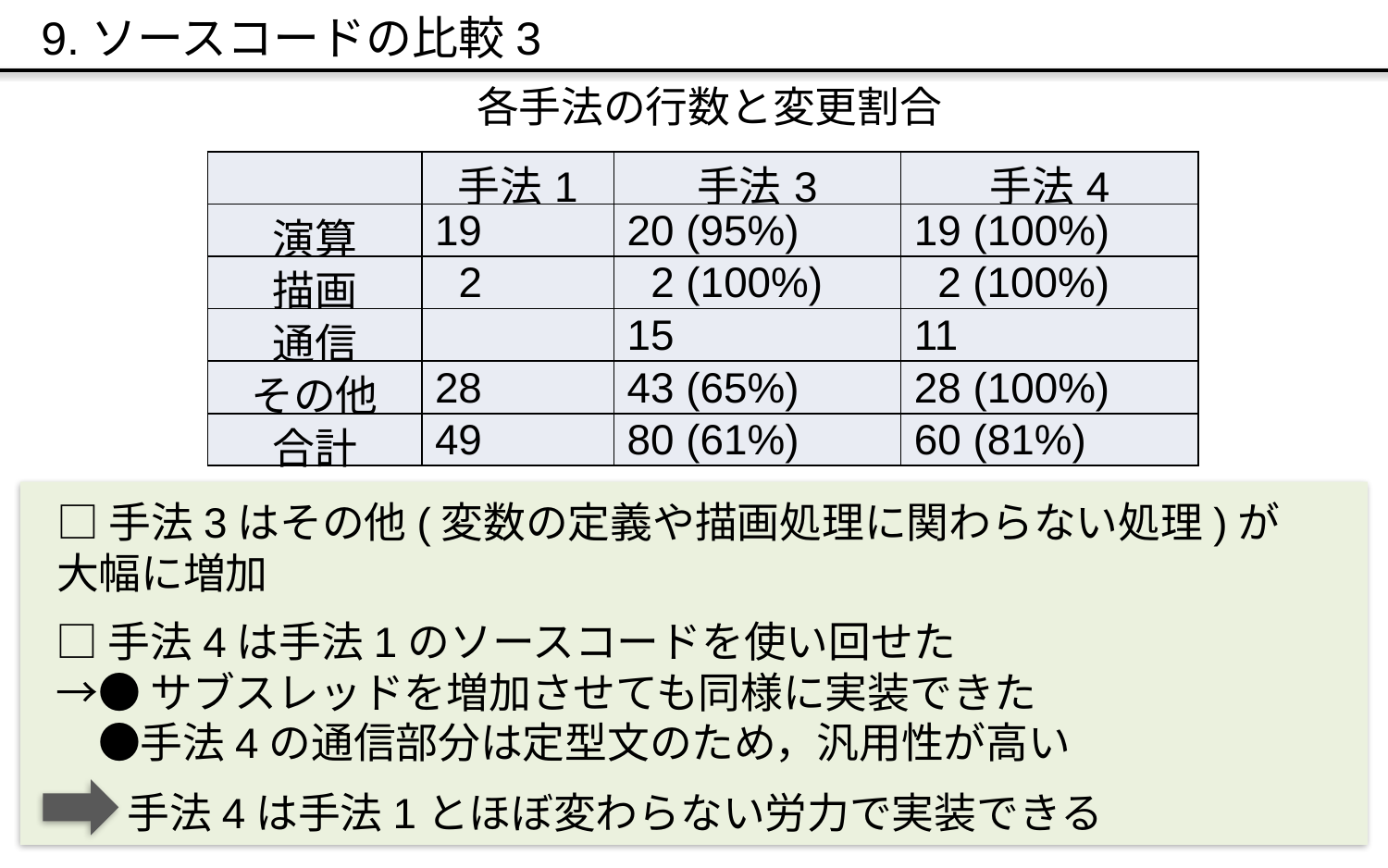

9.ソースコードの比較3
各手法の行数と変更割合
|  | 手法1 | 手法3 | 手法4 |
| --- | --- | --- | --- |
| 演算 | 19 | 20 (95%) | 19 (100%) |
| 描画 | 2 | 2 (100%) | 2 (100%) |
| 通信 |  | 15 | 11 |
| その他 | 28 | 43 (65%) | 28 (100%) |
| 合計 | 49 | 80 (61%) | 60 (81%) |

□手法3はその他(変数の定義や描画処理に関わらない処理)が
大幅に増加
□手法4は手法1のソースコードを使い回せた
→●サブスレッドを増加させても同様に実装できた
　●手法4の通信部分は定型文のため，汎用性が高い

手法4は手法1とほぼ変わらない労力で実装できる